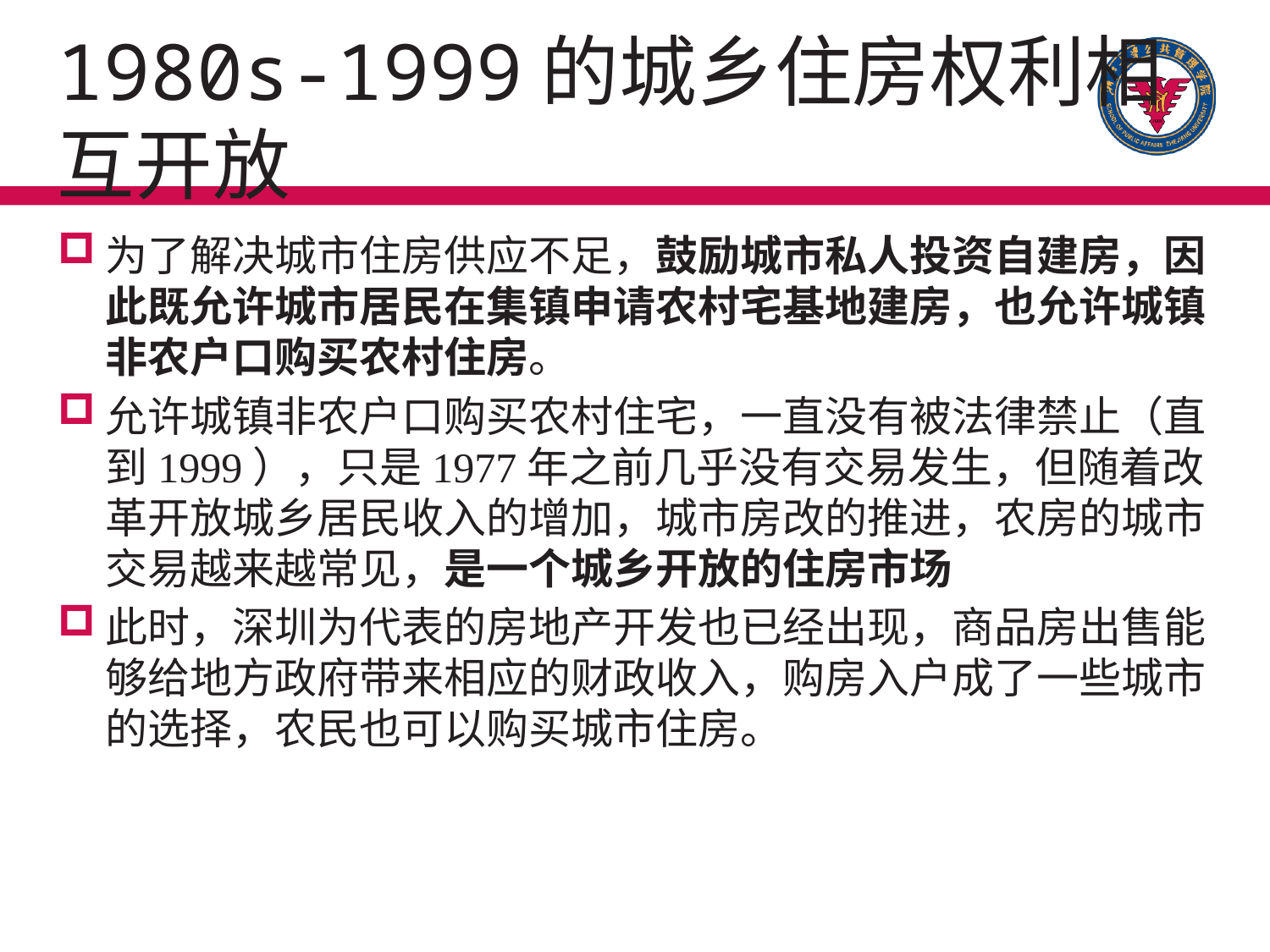

# 1980s-1999的城乡住房权利相互开放
为了解决城市住房供应不足，鼓励城市私人投资自建房，因此既允许城市居民在集镇申请农村宅基地建房，也允许城镇非农户口购买农村住房。
允许城镇非农户口购买农村住宅，一直没有被法律禁止（直到1999），只是1977年之前几乎没有交易发生，但随着改革开放城乡居民收入的增加，城市房改的推进，农房的城市交易越来越常见，是一个城乡开放的住房市场
此时，深圳为代表的房地产开发也已经出现，商品房出售能够给地方政府带来相应的财政收入，购房入户成了一些城市的选择，农民也可以购买城市住房。